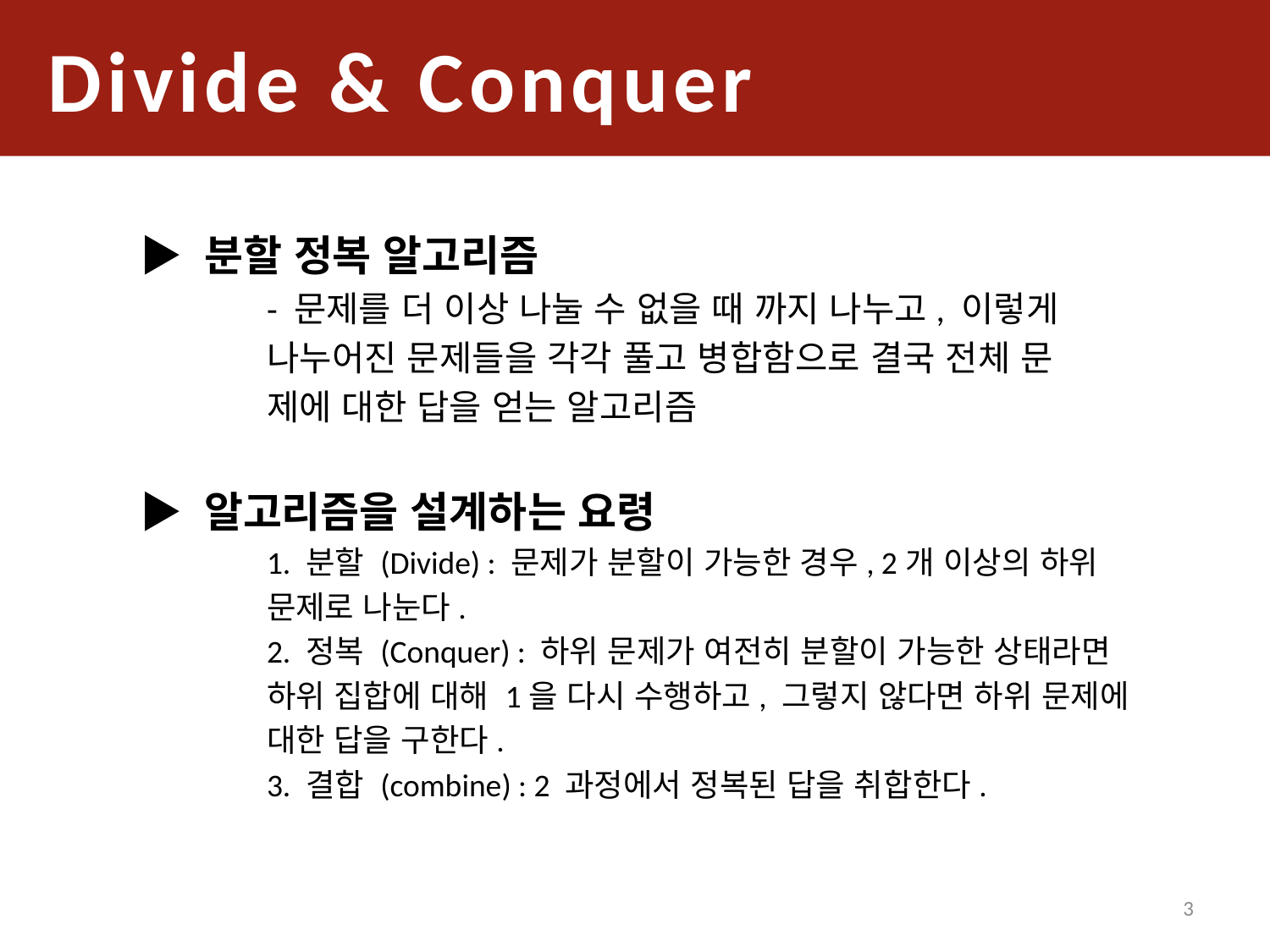

Divide & Conquer
▶ 분할 정복 알고리즘
	- 문제를 더 이상 나눌 수 없을 때 까지 나누고, 이렇게
   	나누어진 문제들을 각각 풀고 병합함으로 결국 전체 문
	제에 대한 답을 얻는 알고리즘

▶ 알고리즘을 설계하는 요령
	1. 분할 (Divide) : 문제가 분할이 가능한 경우, 2개 이상의 하위
	문제로 나눈다.
	2. 정복 (Conquer) : 하위 문제가 여전히 분할이 가능한 상태라면
	하위 집합에 대해 1을 다시 수행하고, 그렇지 않다면 하위 문제에
	대한 답을 구한다.
	3. 결합 (combine) : 2 과정에서 정복된 답을 취합한다.

3